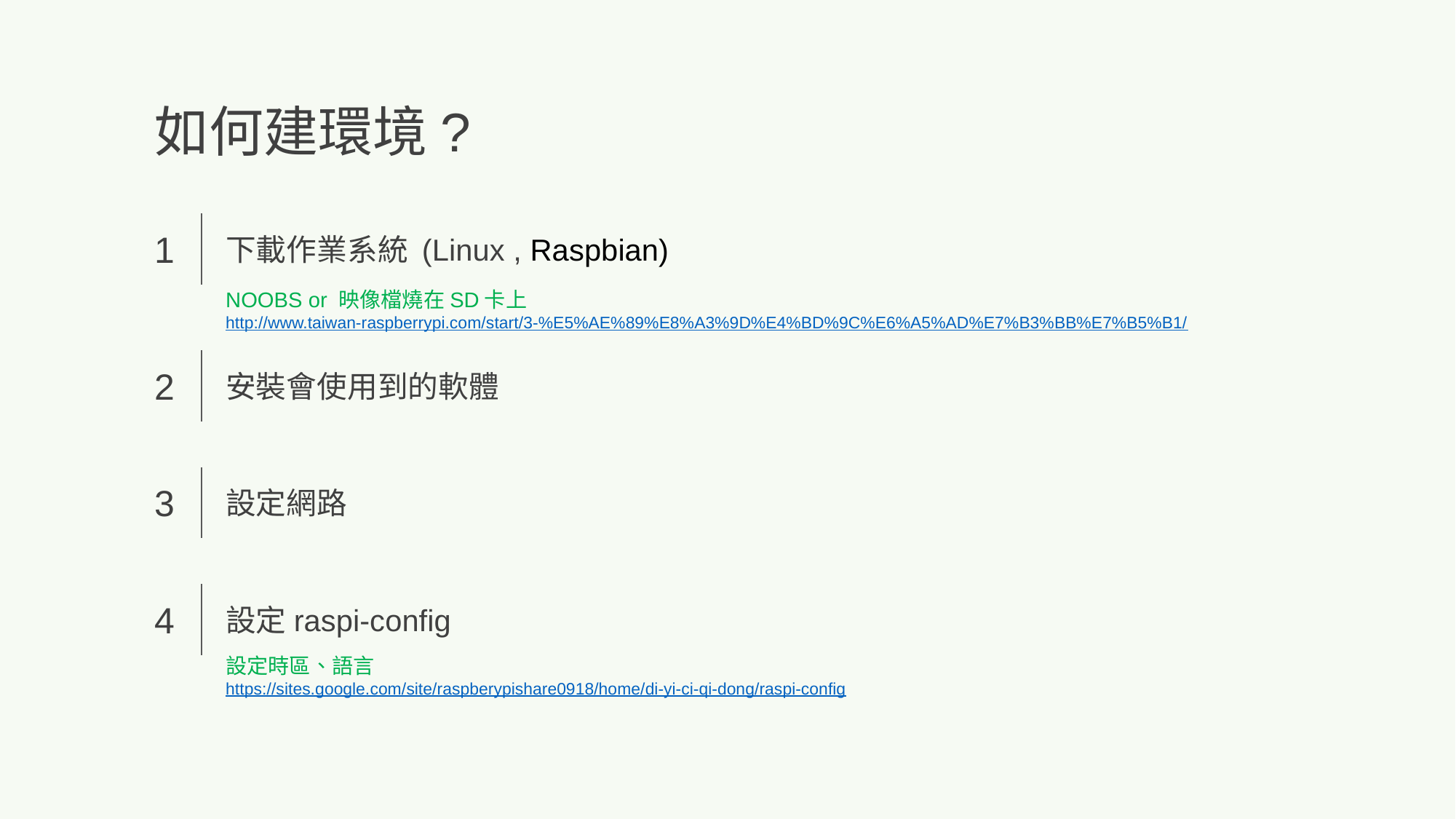

如何建環境?
1
下載作業系統 (Linux , Raspbian)
NOOBS or 映像檔燒在SD卡上
http://www.taiwan-raspberrypi.com/start/3-%E5%AE%89%E8%A3%9D%E4%BD%9C%E6%A5%AD%E7%B3%BB%E7%B5%B1/

2
安裝會使用到的軟體
3
設定網路
4
設定raspi-config
設定時區、語言
https://sites.google.com/site/raspberypishare0918/home/di-yi-ci-qi-dong/raspi-config